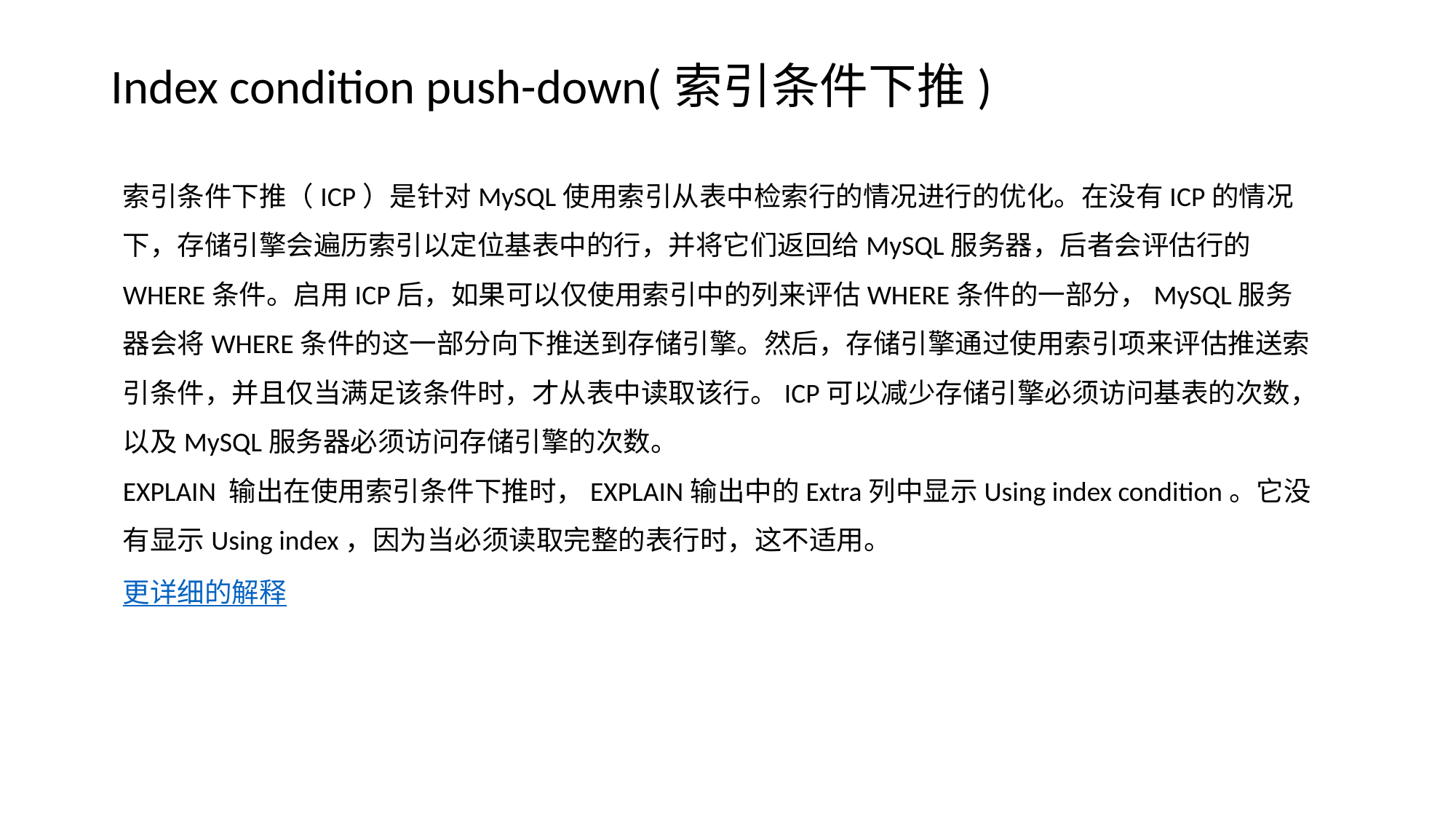

# Index condition push-down(索引条件下推)
索引条件下推（ICP）是针对MySQL使用索引从表中检索行的情况进行的优化。在没有ICP的情况下，存储引擎会遍历索引以定位基表中的行，并将它们返回给MySQL服务器，后者会评估行的WHERE条件。启用ICP后，如果可以仅使用索引中的列来评估WHERE条件的一部分，MySQL服务器会将WHERE条件的这一部分向下推送到存储引擎。然后，存储引擎通过使用索引项来评估推送索引条件，并且仅当满足该条件时，才从表中读取该行。ICP可以减少存储引擎必须访问基表的次数，以及MySQL服务器必须访问存储引擎的次数。
EXPLAIN 输出在使用索引条件下推时，EXPLAIN输出中的Extra列中显示Using index condition。它没有显示Using index，因为当必须读取完整的表行时，这不适用。
更详细的解释